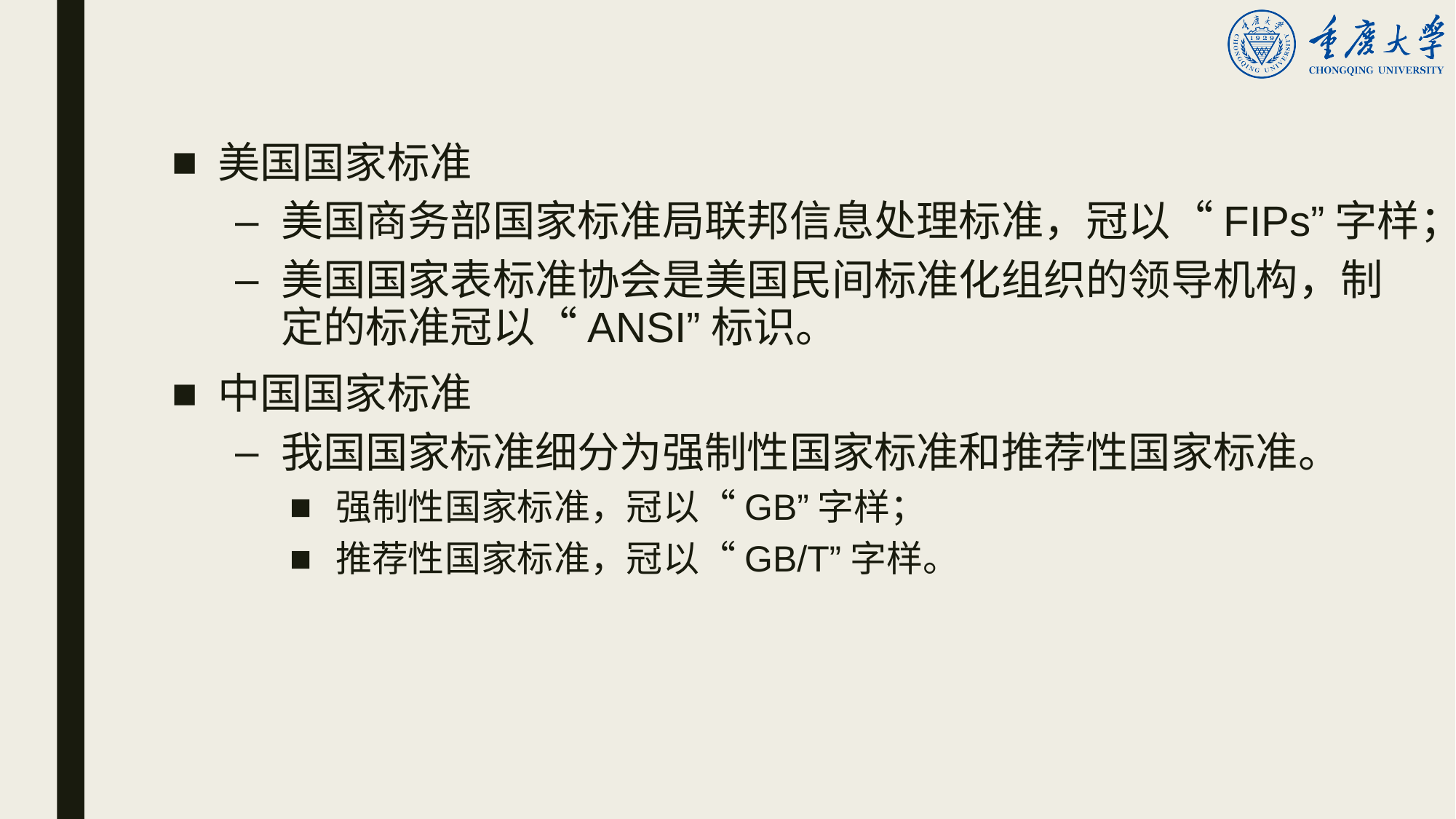

美国国家标准
美国商务部国家标准局联邦信息处理标准，冠以“FIPs”字样；
美国国家表标准协会是美国民间标准化组织的领导机构，制定的标准冠以“ANSI”标识。
中国国家标准
我国国家标准细分为强制性国家标准和推荐性国家标准。
强制性国家标准，冠以“GB”字样；
推荐性国家标准，冠以“GB/T”字样。